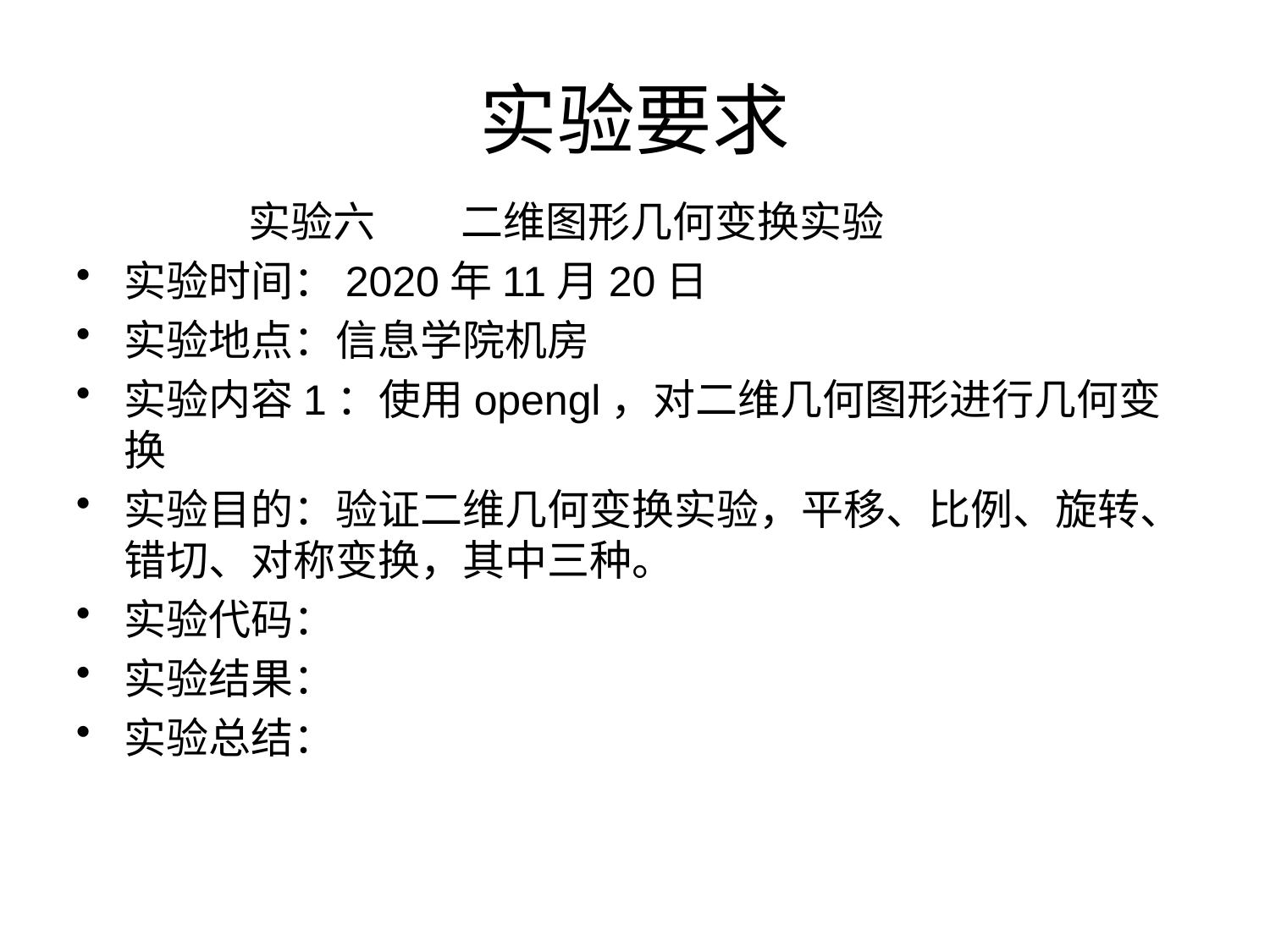

# 实验要求
                 实验六         二维图形几何变换实验
实验时间：2020年11月20日
实验地点：信息学院机房
实验内容1：使用opengl，对二维几何图形进行几何变换
实验目的：验证二维几何变换实验，平移、比例、旋转、错切、对称变换，其中三种。
实验代码：
实验结果：
实验总结：